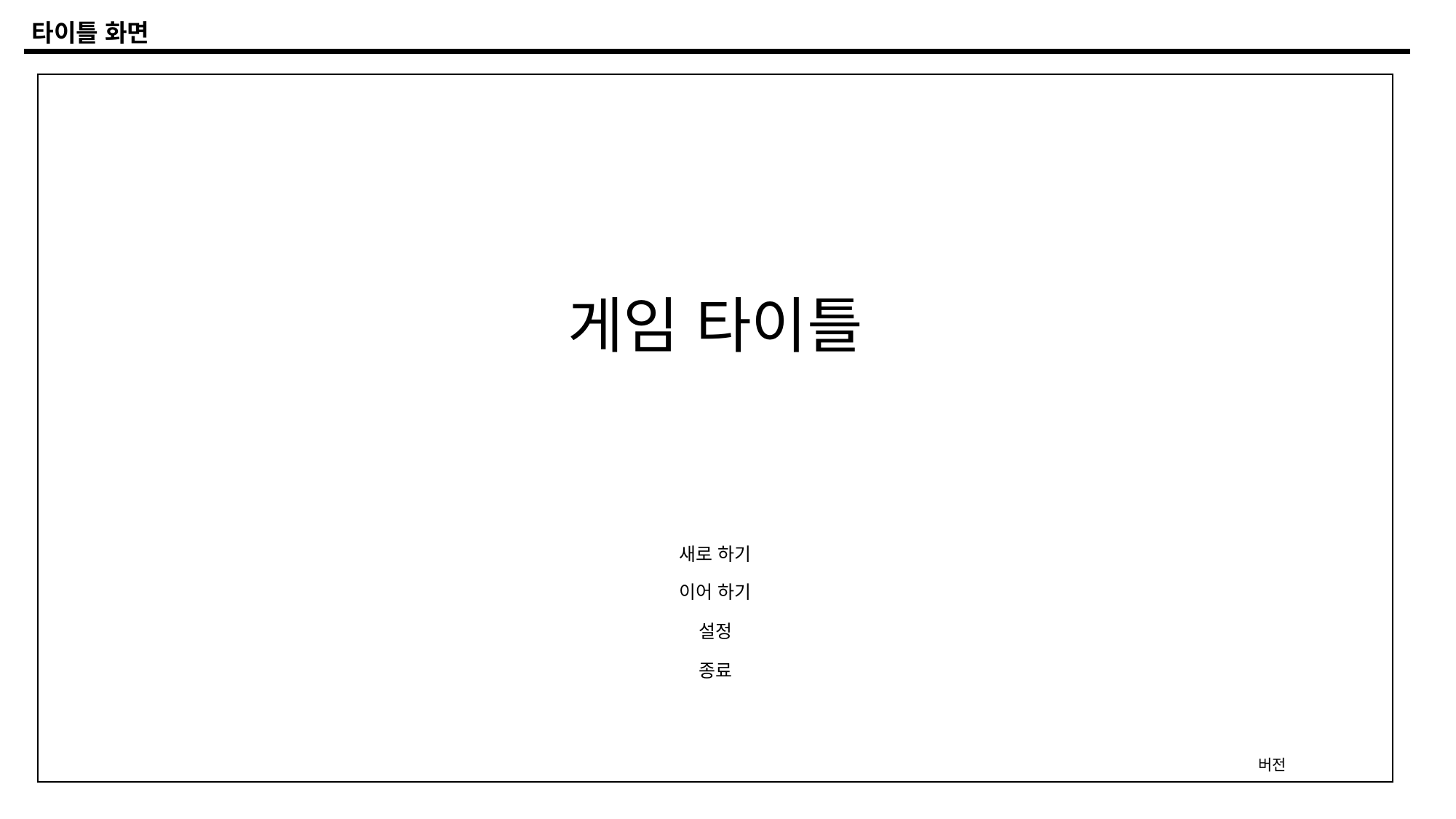

타이틀 화면

게임 타이틀
새로 하기
이어 하기
설정
종료
버전